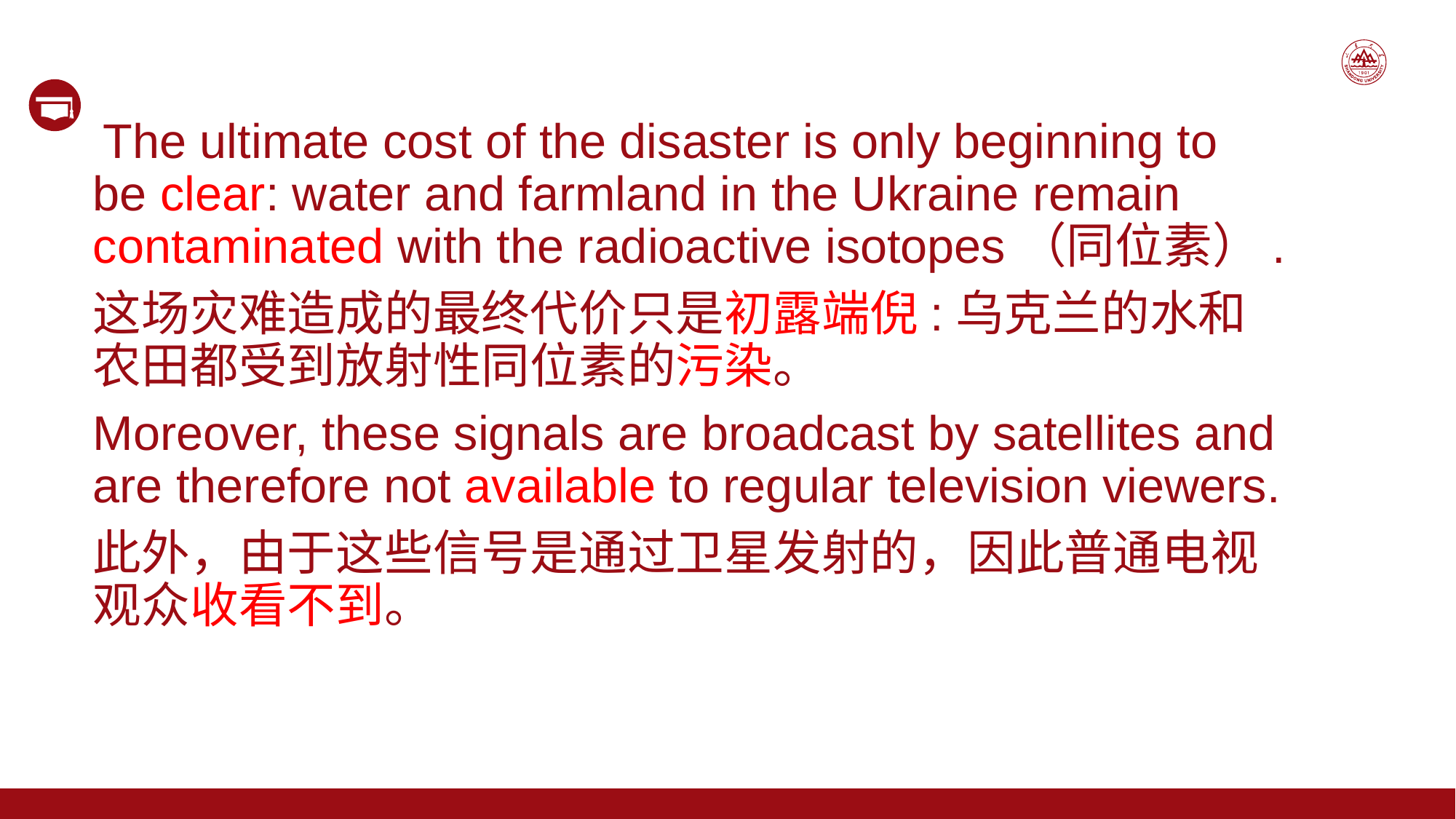

The ultimate cost of the disaster is only beginning to be clear: water and farmland in the Ukraine remain contaminated with the radioactive isotopes（同位素）.
这场灾难造成的最终代价只是初露端倪:乌克兰的水和农田都受到放射性同位素的污染。
Moreover, these signals are broadcast by satellites and are therefore not available to regular television viewers.
此外，由于这些信号是通过卫星发射的，因此普通电视观众收看不到。